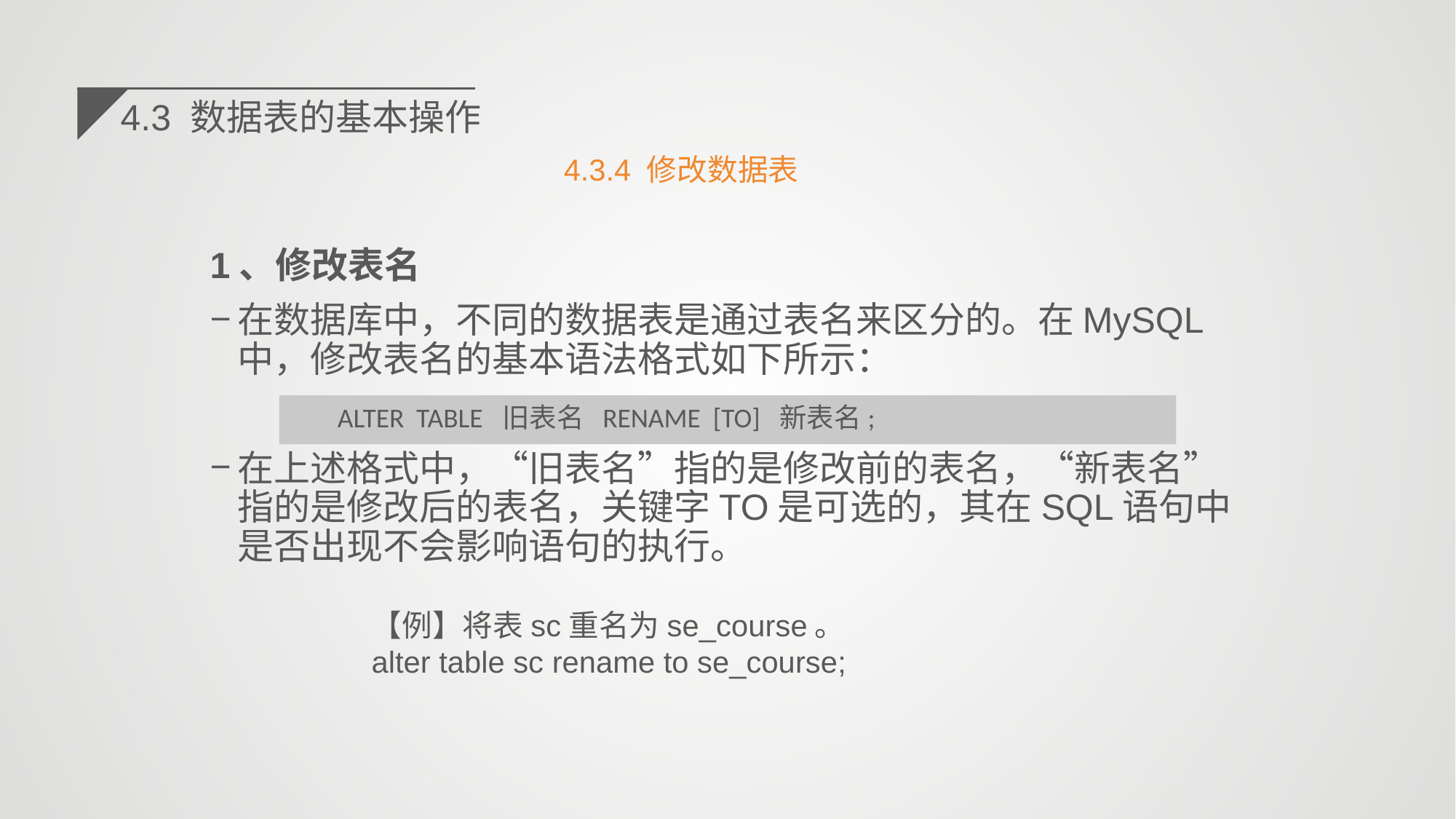

4.3 数据表的基本操作

4.3.4 修改数据表
1、修改表名
在数据库中，不同的数据表是通过表名来区分的。在MySQL中，修改表名的基本语法格式如下所示：

在上述格式中，“旧表名”指的是修改前的表名，“新表名”指的是修改后的表名，关键字TO是可选的，其在SQL语句中是否出现不会影响语句的执行。

ALTER  TABLE  旧表名  RENAME  [TO]  新表名;
【例】将表sc重名为se_course。
alter table sc rename to se_course;